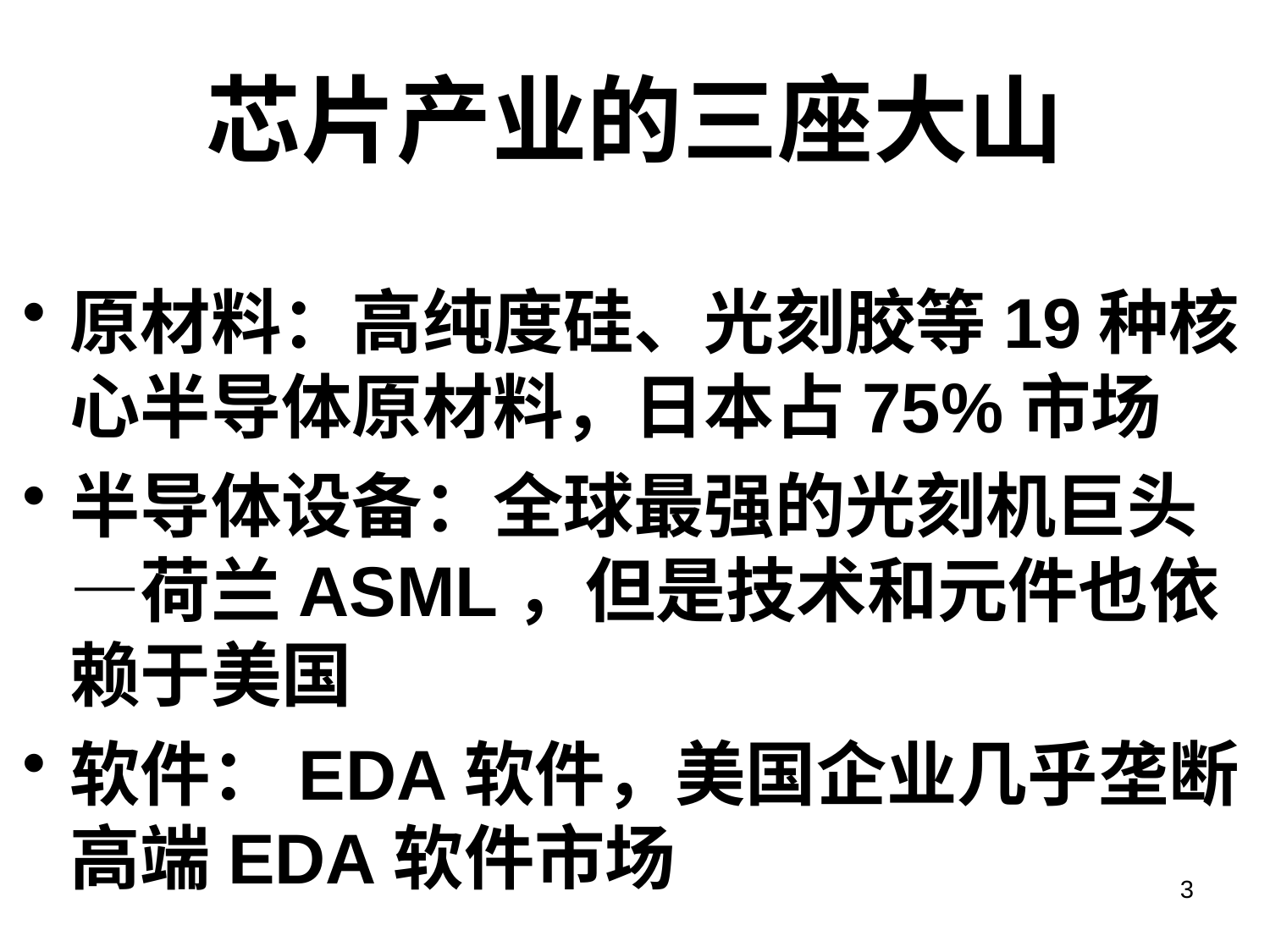

# 芯片产业的三座大山
原材料：高纯度硅、光刻胶等19种核心半导体原材料，日本占75%市场
半导体设备：全球最强的光刻机巨头—荷兰ASML，但是技术和元件也依赖于美国
软件：EDA软件，美国企业几乎垄断高端EDA软件市场
3